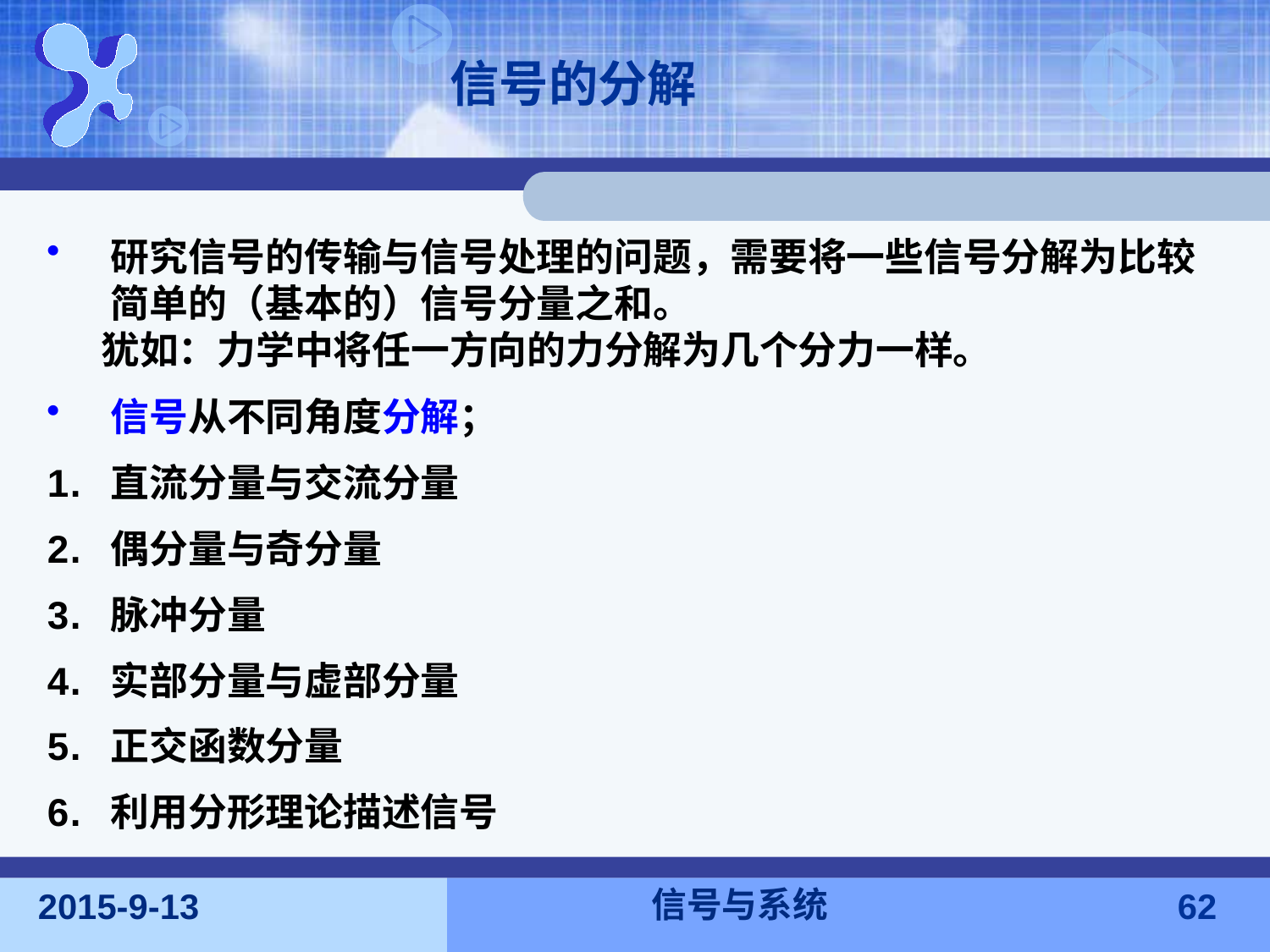

信号的分解
研究信号的传输与信号处理的问题，需要将一些信号分解为比较简单的（基本的）信号分量之和。
     犹如：力学中将任一方向的力分解为几个分力一样。
信号从不同角度分解；
直流分量与交流分量
偶分量与奇分量
脉冲分量
实部分量与虚部分量
正交函数分量
利用分形理论描述信号
信号与系统
2015-9-13
62